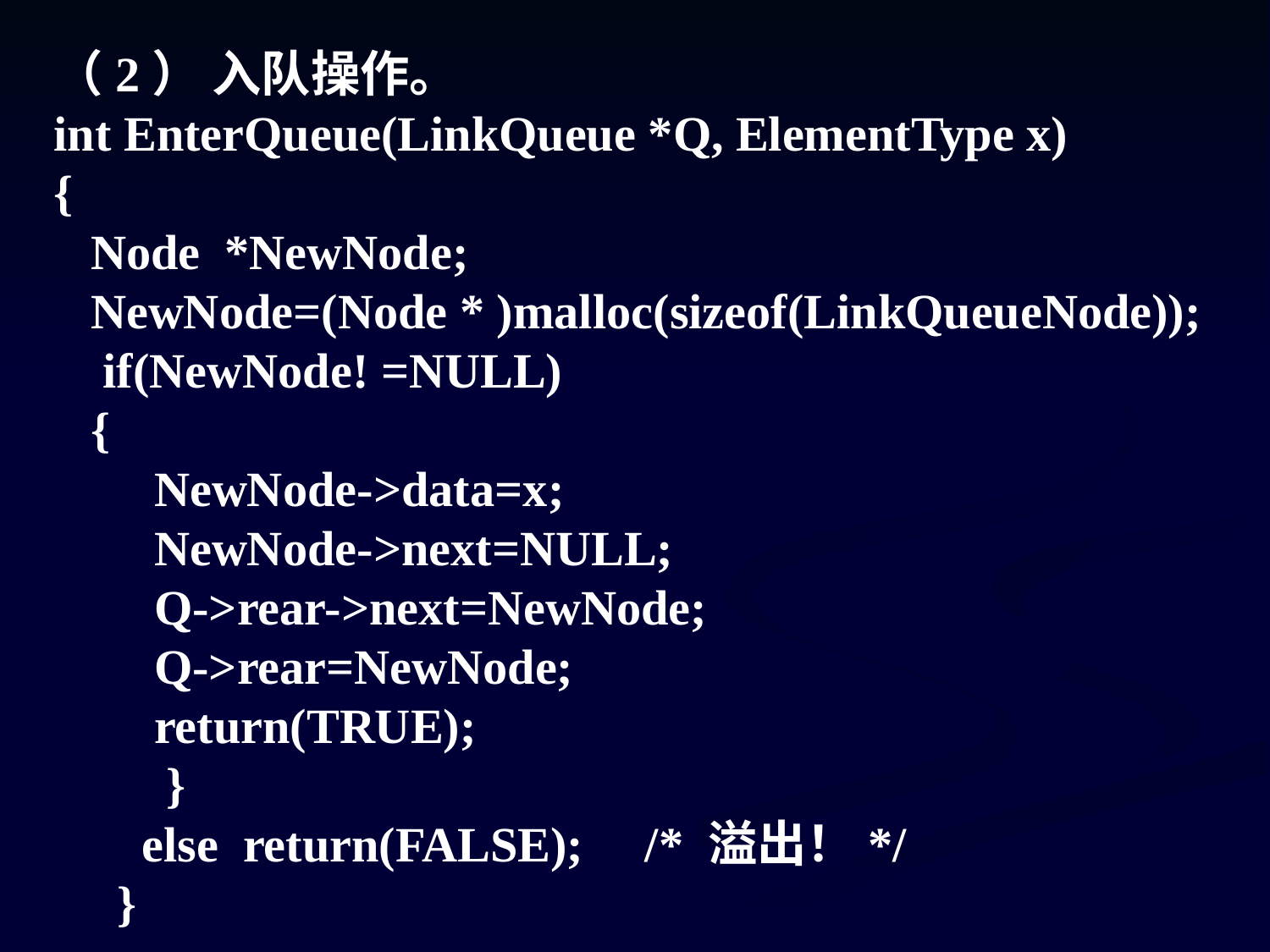

（2） 入队操作。
int EnterQueue(LinkQueue *Q, ElementType x)
{
   Node  *NewNode;
   NewNode=(Node * )malloc(sizeof(LinkQueueNode));
    if(NewNode! =NULL)
   {
   NewNode->data=x;
   NewNode->next=NULL;
   Q->rear->next=NewNode;
   Q->rear=NewNode;
   return(TRUE);
    }
  else  return(FALSE);     /* 溢出！*/
}